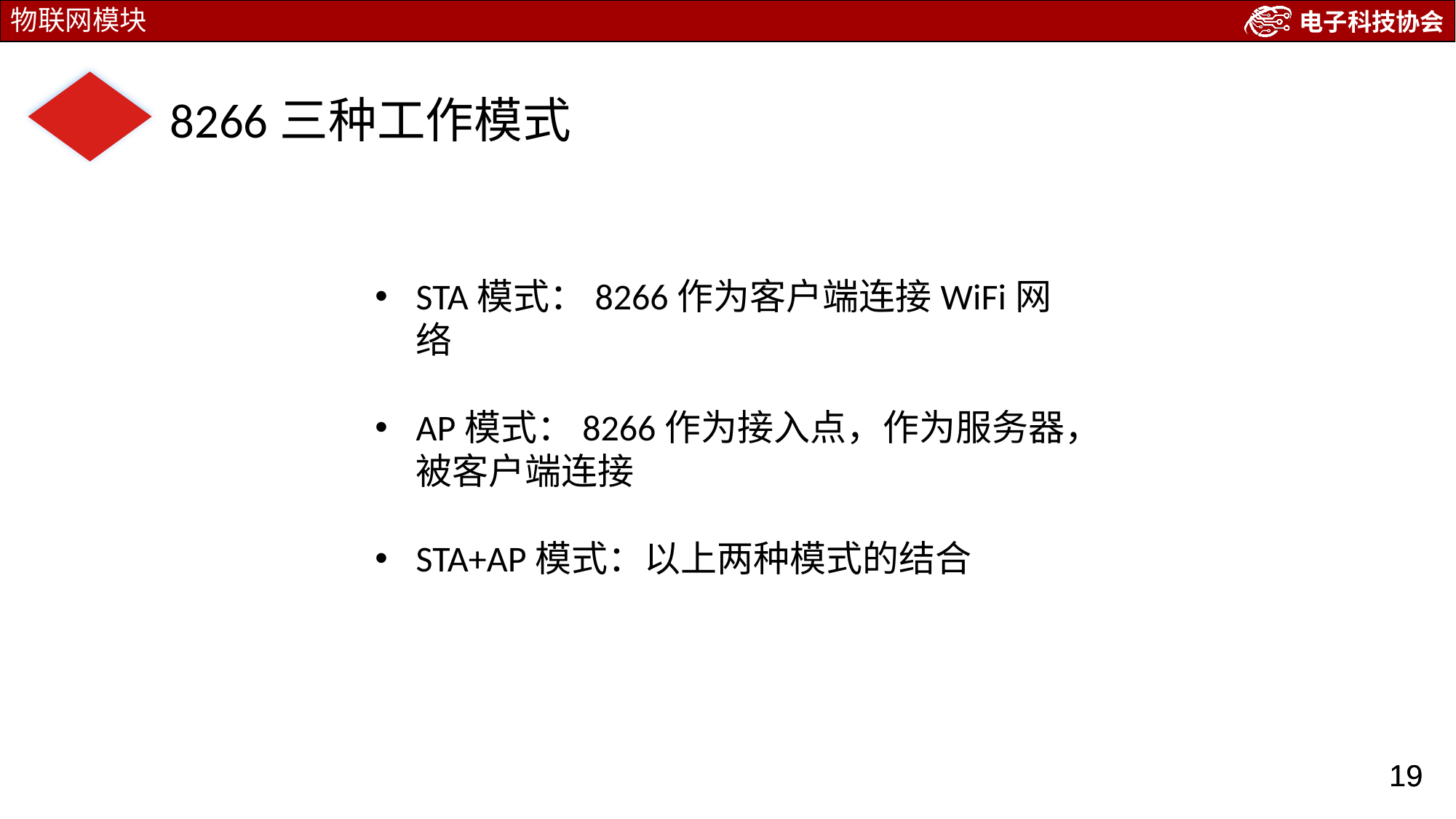

# 物联网模块

8266三种工作模式
STA模式：8266作为客户端连接WiFi网络

AP模式：8266作为接入点，作为服务器，被客户端连接

STA+AP模式：以上两种模式的结合